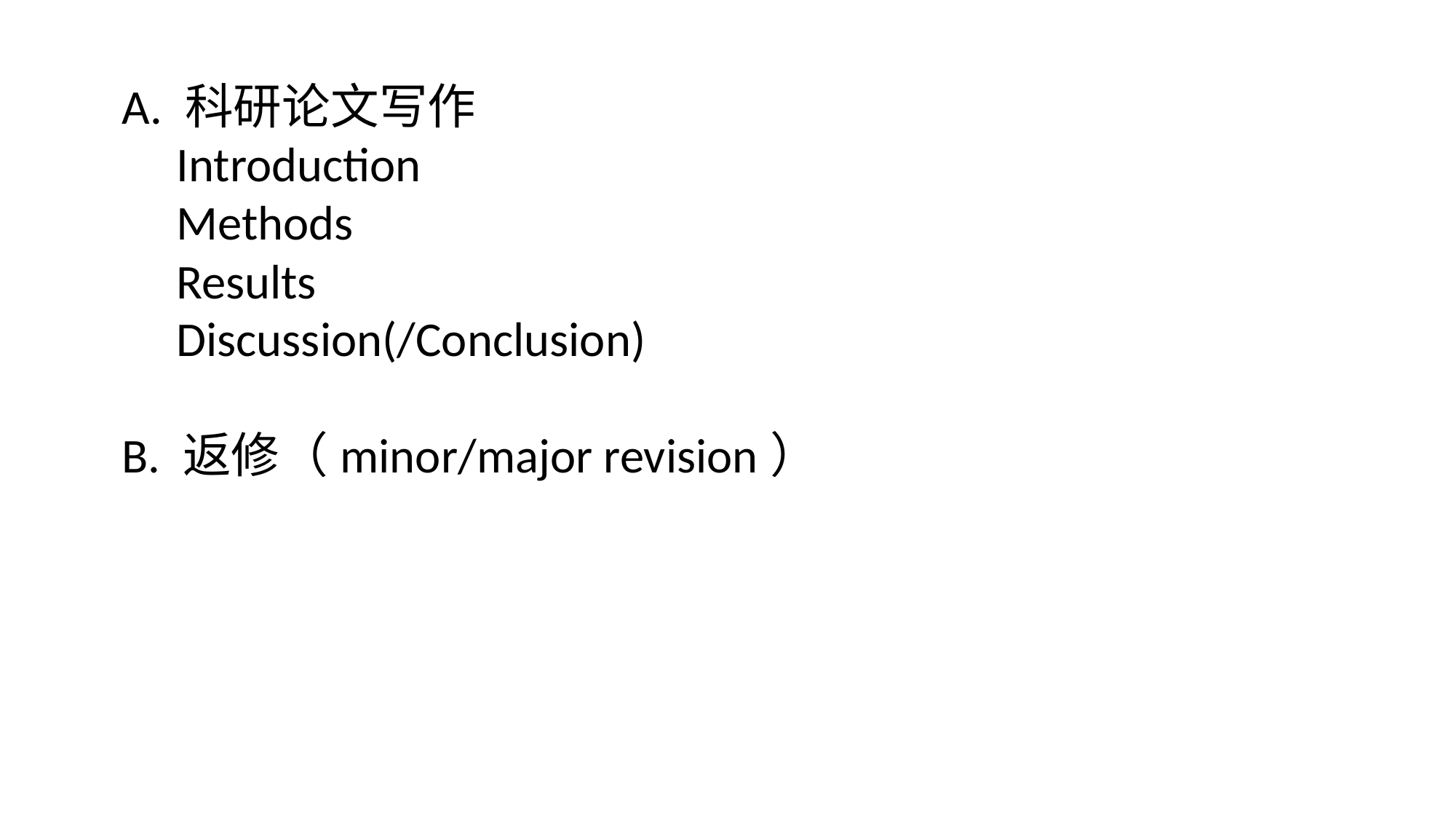

A. 科研论文写作
Introduction
Methods
Results
Discussion(/Conclusion)

B. 返修（minor/major revision）